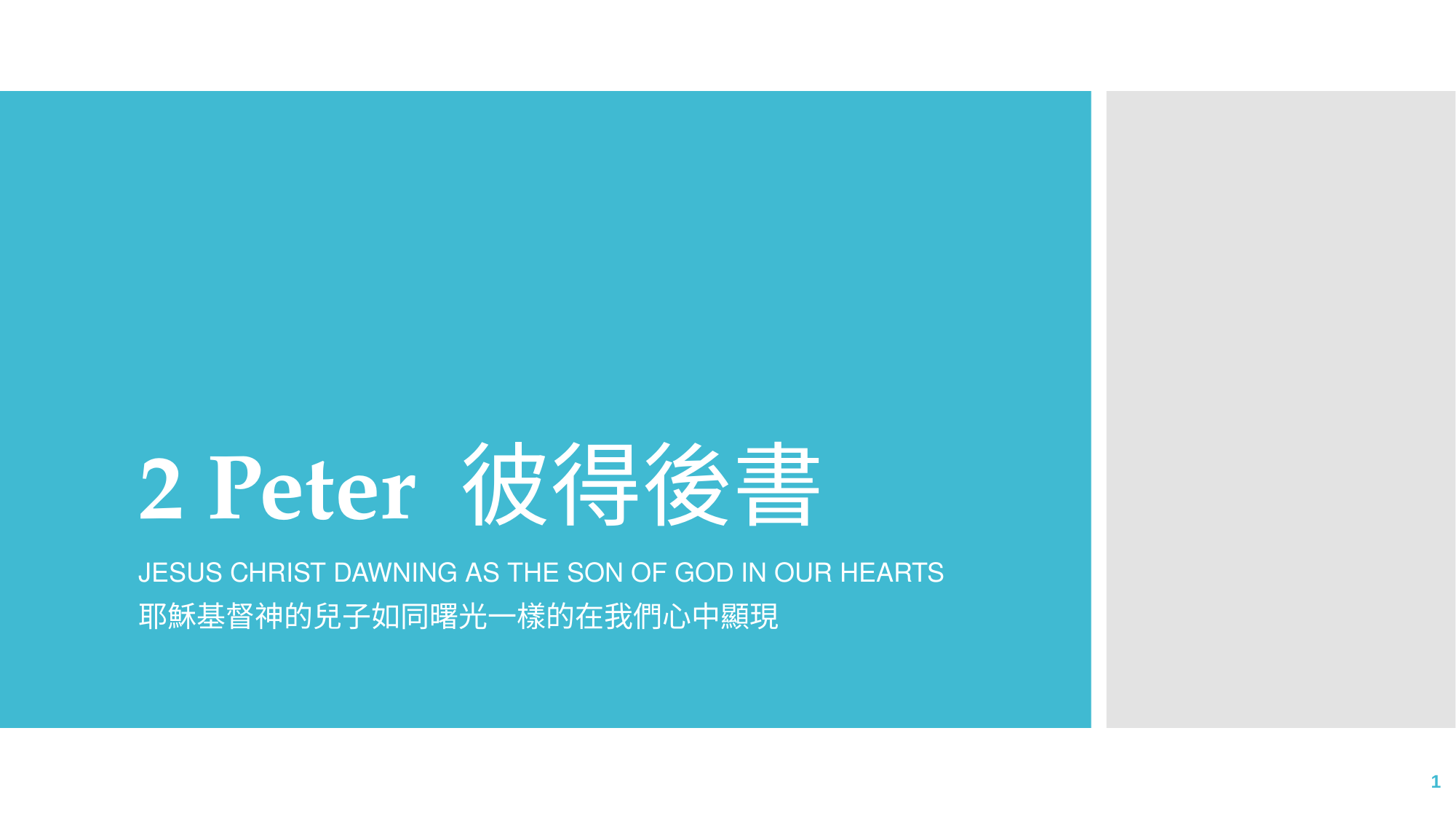

# 2 Peter 彼得後書
JESUS CHRIST DAWNING AS THE SON OF GOD IN OUR HEARTS
耶穌基督神的兒子如同曙光一樣的在我們心中顯現

1